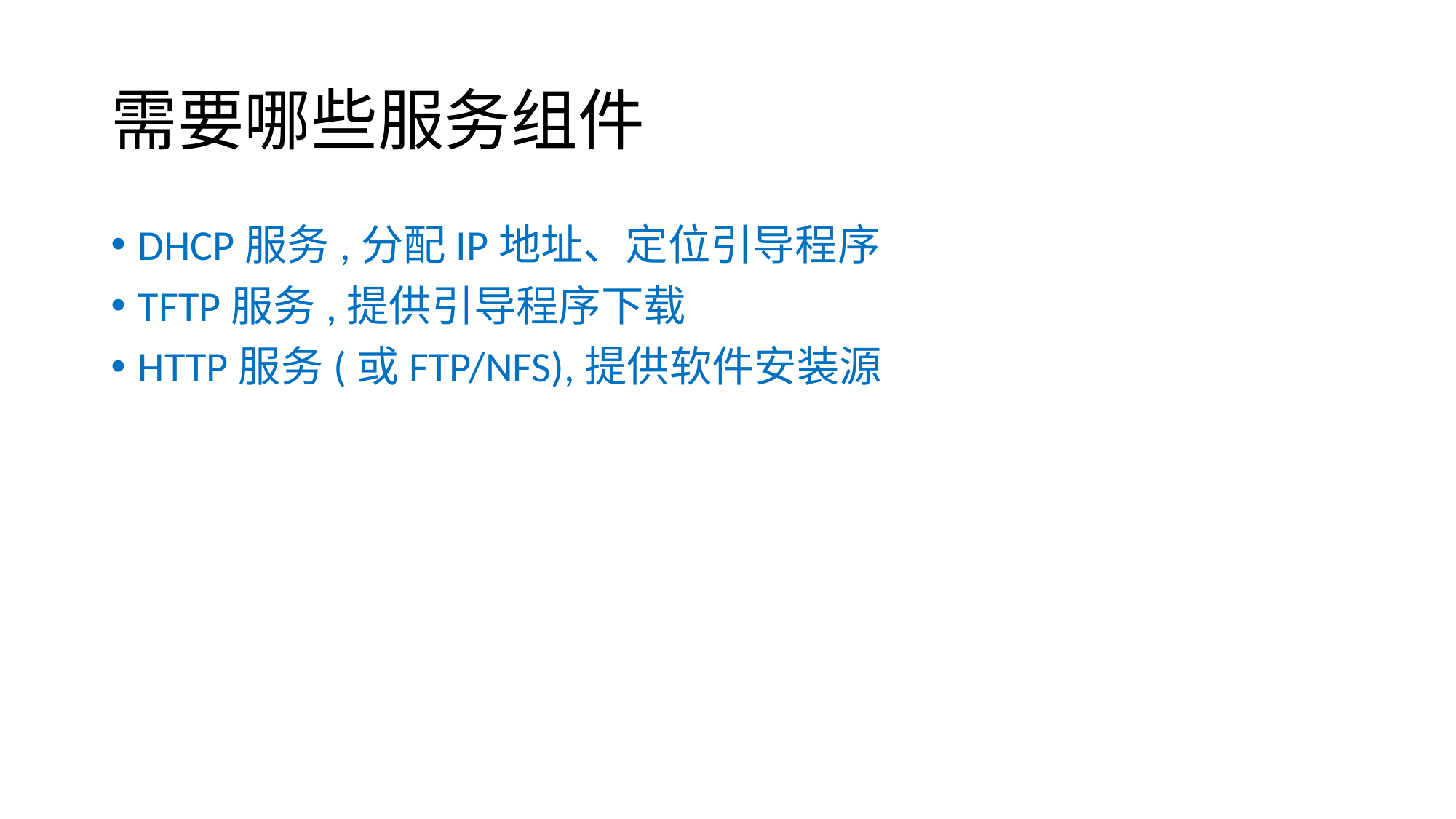

# 需要哪些服务组件
DHCP服务,分配IP地址、定位引导程序
TFTP服务,提供引导程序下载
HTTP服务(或FTP/NFS),提供软件安装源